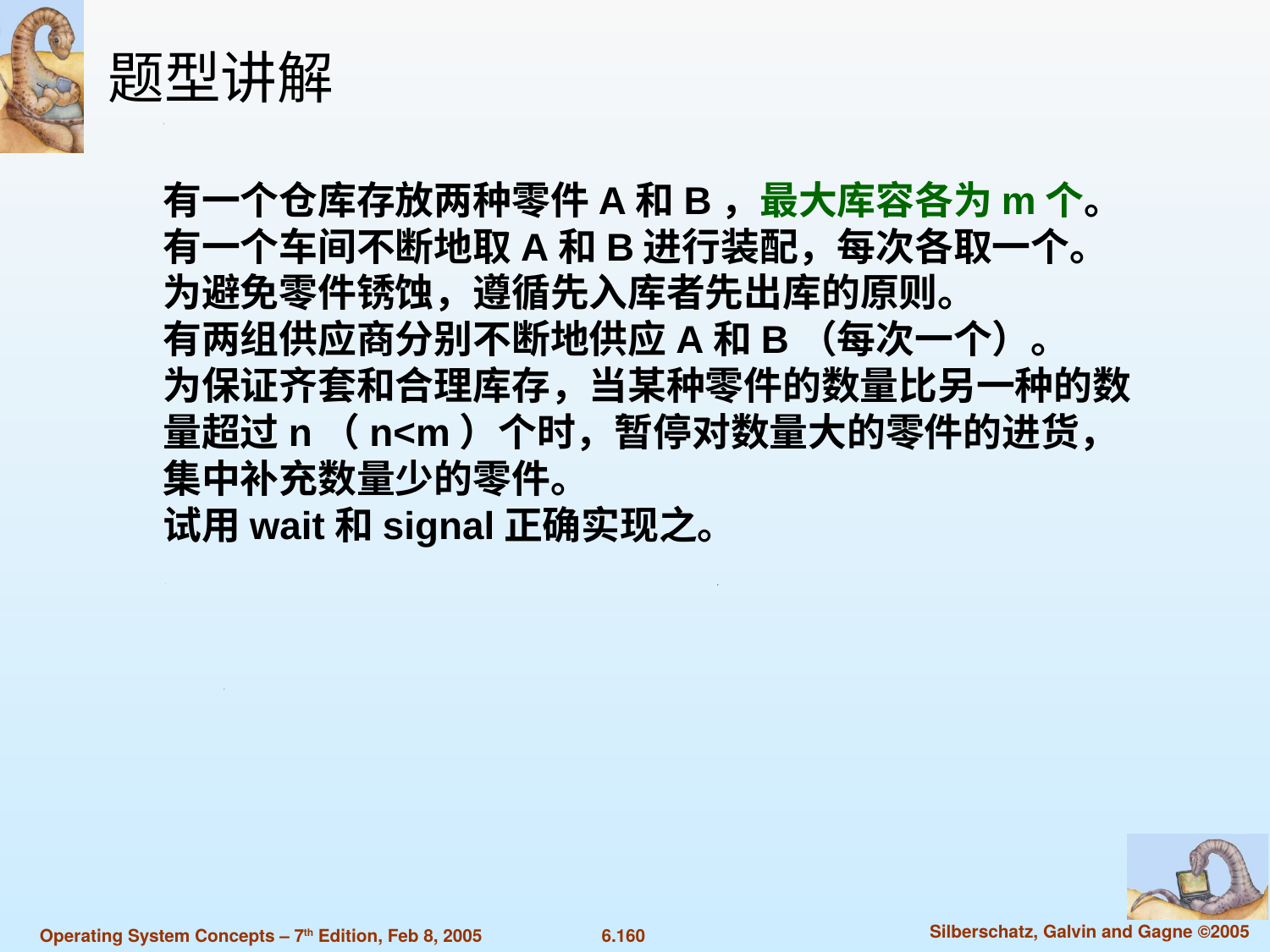

题型讲解
有一个仓库存放两种零件A和B，最大库容各为m个。
有一个车间不断地取A和B进行装配，每次各取一个。
为避免零件锈蚀，遵循先入库者先出库的原则。
有两组供应商分别不断地供应A和B（每次一个）。
为保证齐套和合理库存，当某种零件的数量比另一种的数量超过n（n<m）个时，暂停对数量大的零件的进货，集中补充数量少的零件。
试用wait和signal正确实现之。